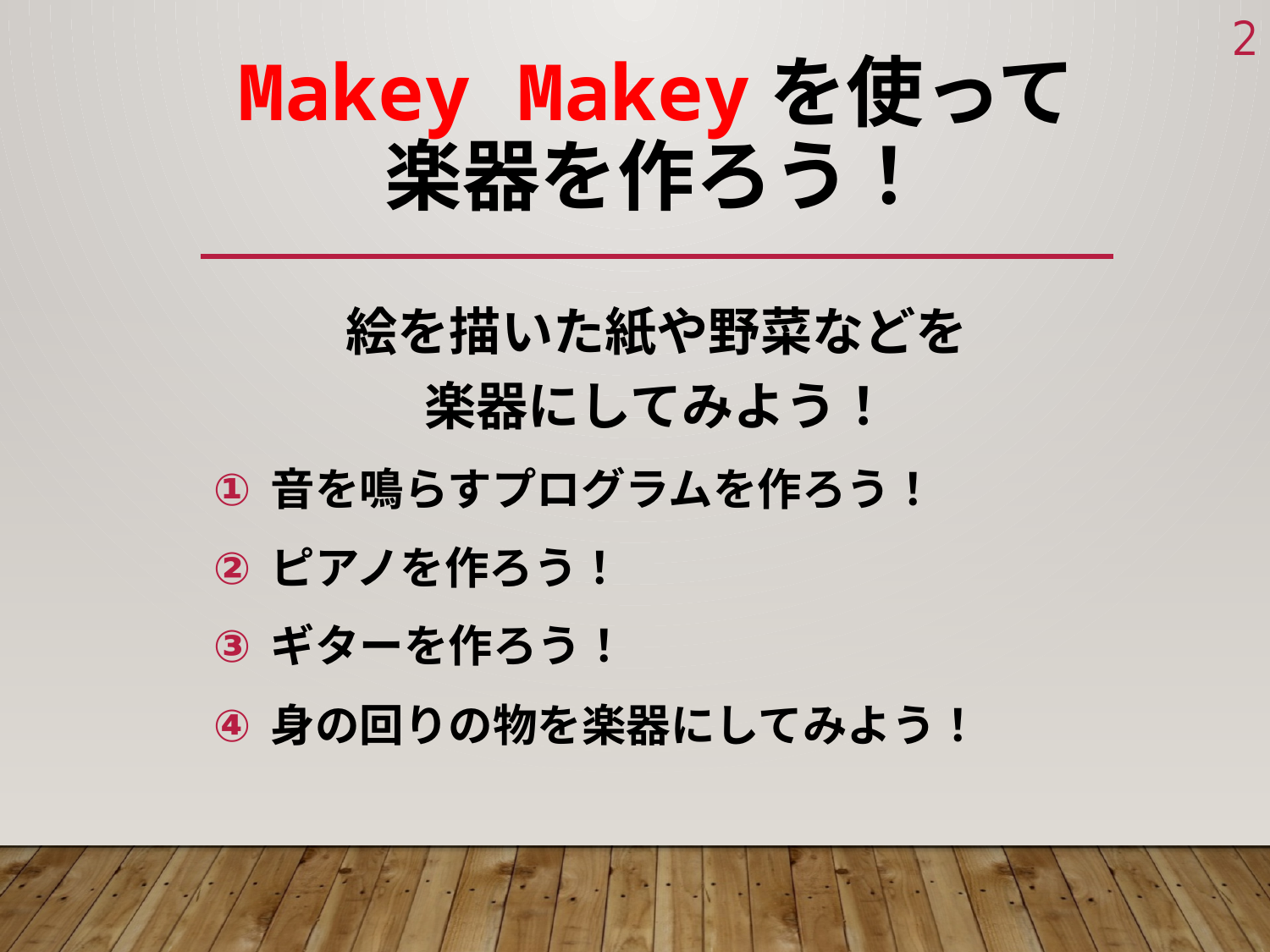

2
# Makey Makeyを使って 楽器を作ろう！
絵を描いた紙や野菜などを
楽器にしてみよう！
音を鳴らすプログラムを作ろう！
ピアノを作ろう！
ギターを作ろう！
身の回りの物を楽器にしてみよう！